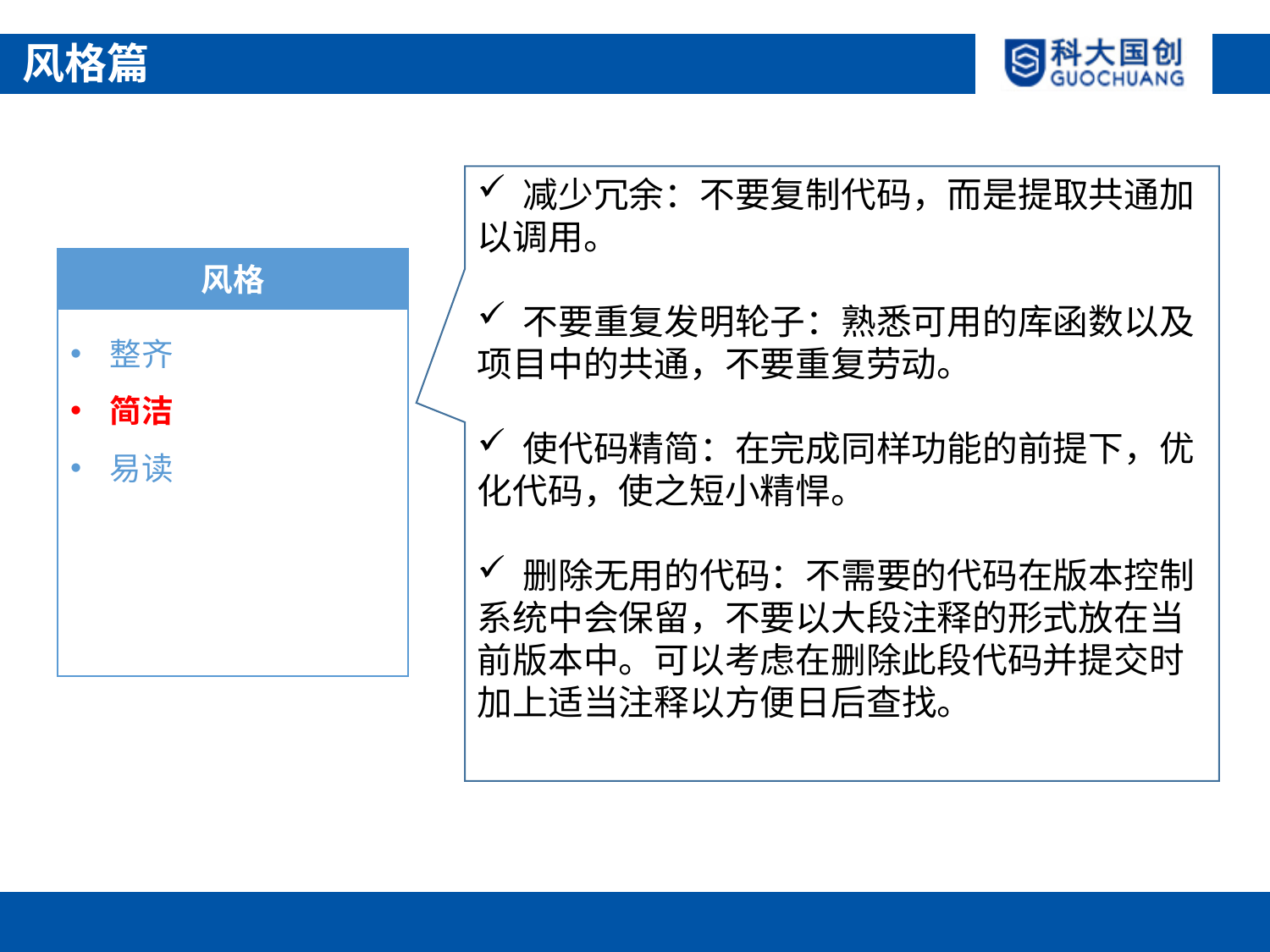

风格篇
 减少冗余：不要复制代码，而是提取共通加以调用。

 不要重复发明轮子：熟悉可用的库函数以及项目中的共通，不要重复劳动。

 使代码精简：在完成同样功能的前提下，优化代码，使之短小精悍。

 删除无用的代码：不需要的代码在版本控制系统中会保留，不要以大段注释的形式放在当前版本中。可以考虑在删除此段代码并提交时加上适当注释以方便日后查找。
风格
整齐
简洁
易读